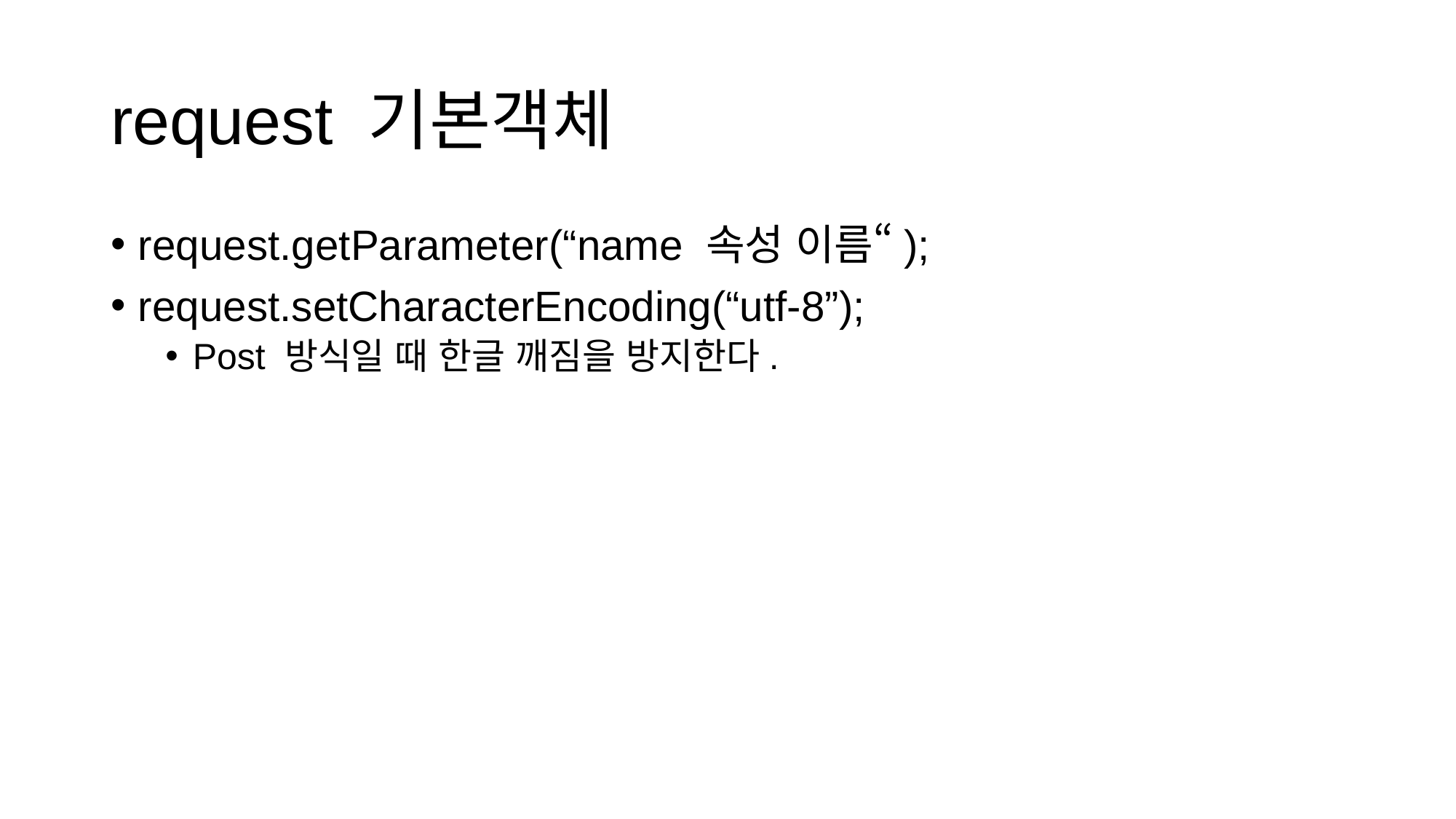

# request 기본객체
request.getParameter(“name 속성 이름“);
request.setCharacterEncoding(“utf-8”);
Post 방식일 때 한글 깨짐을 방지한다.